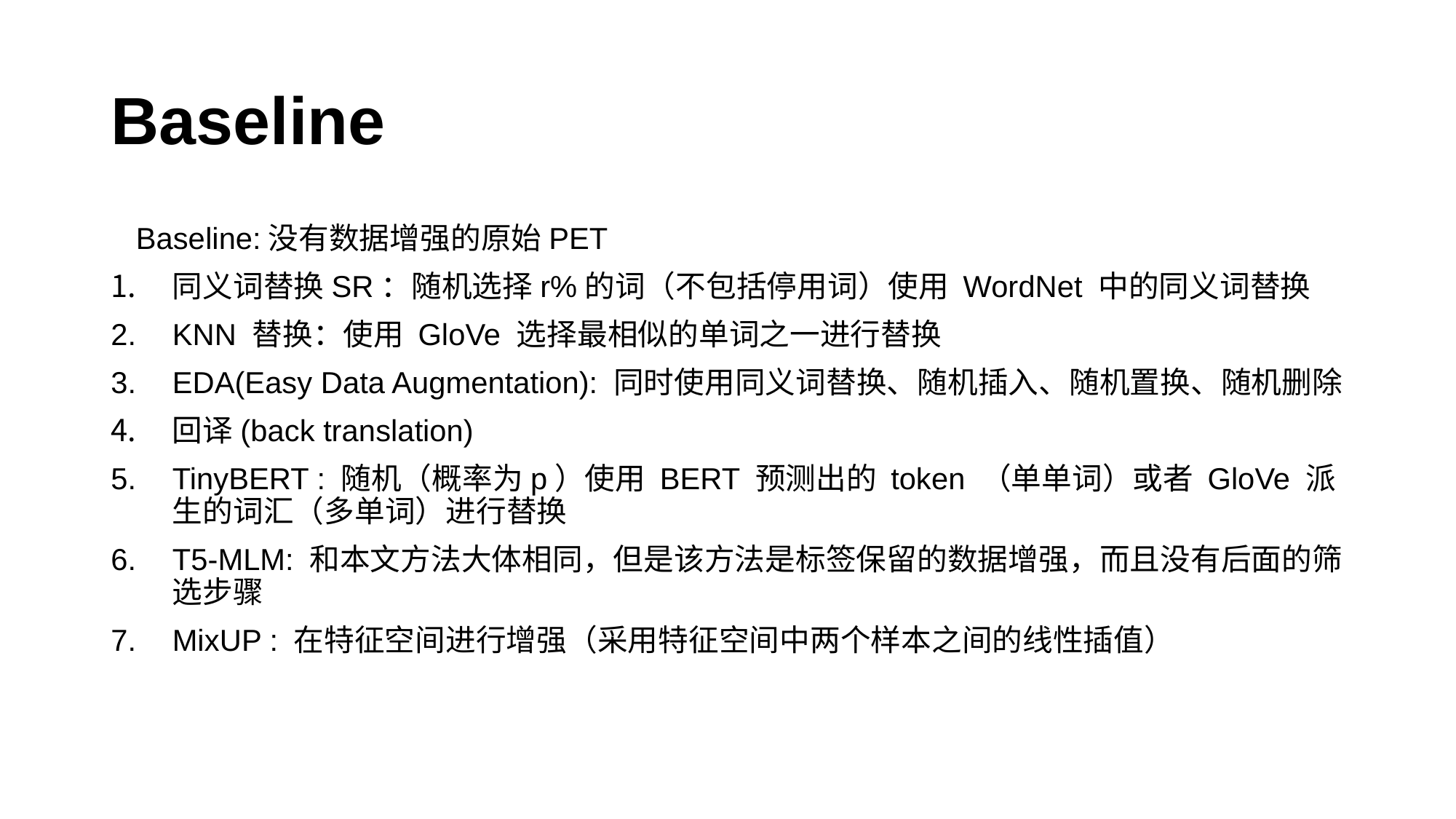

# Baseline
   Baseline:没有数据增强的原始PET
同义词替换SR：随机选择r%的词（不包括停用词）使用 WordNet 中的同义词替换
KNN 替换：使用 GloVe 选择最相似的单词之一进行替换
EDA(Easy Data Augmentation): 同时使用同义词替换、随机插入、随机置换、随机删除
回译(back translation)
TinyBERT : 随机（概率为p）使用 BERT 预测出的 token （单单词）或者 GloVe 派生的词汇（多单词）进行替换
T5-MLM: 和本文方法大体相同，但是该方法是标签保留的数据增强，而且没有后面的筛选步骤
MixUP : 在特征空间进行增强（采用特征空间中两个样本之间的线性插值）